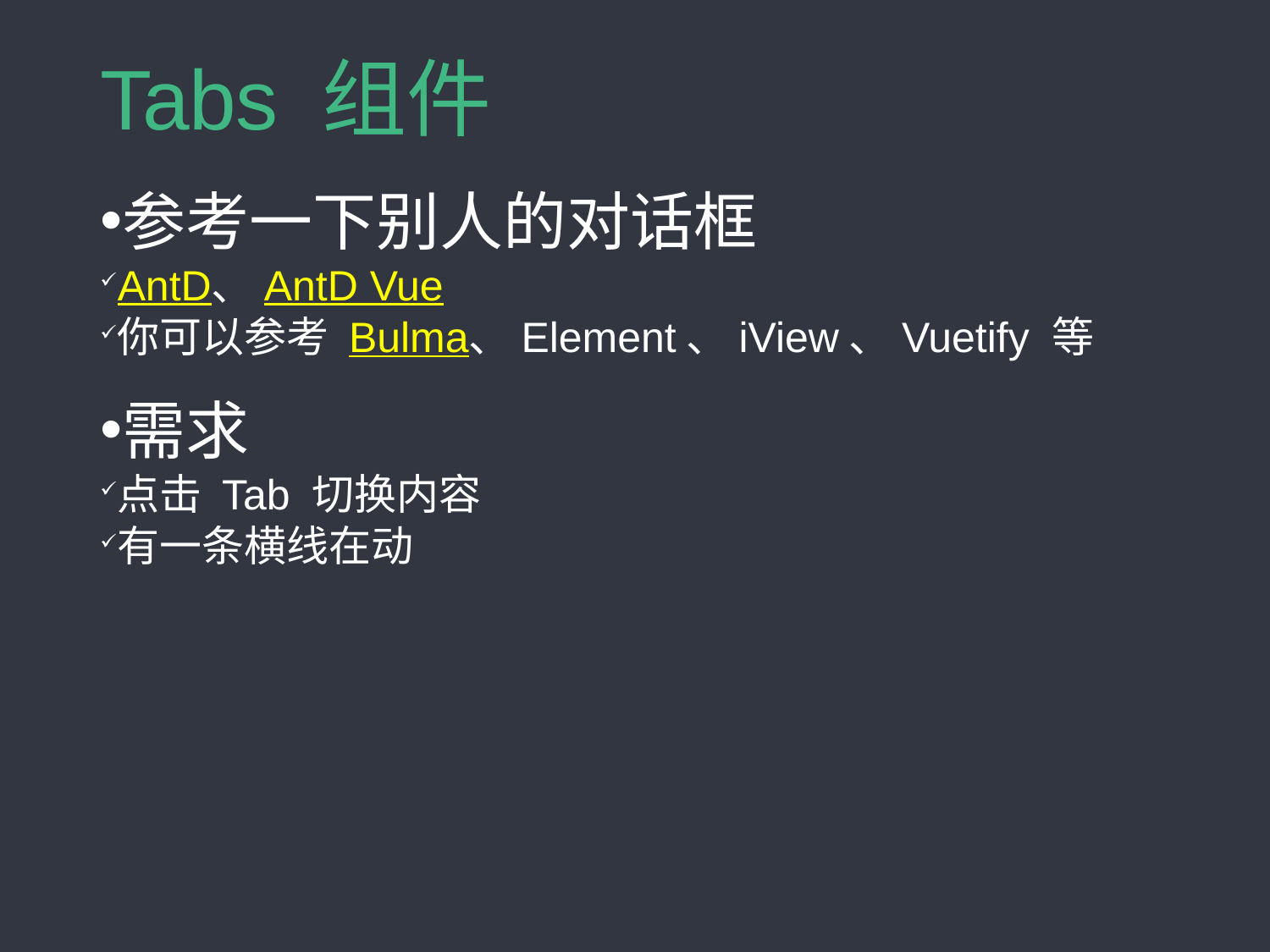

# Tabs 组件
参考一下别人的对话框
AntD、AntD Vue
你可以参考 Bulma、Element、iView、Vuetify 等
需求
点击 Tab 切换内容
有一条横线在动